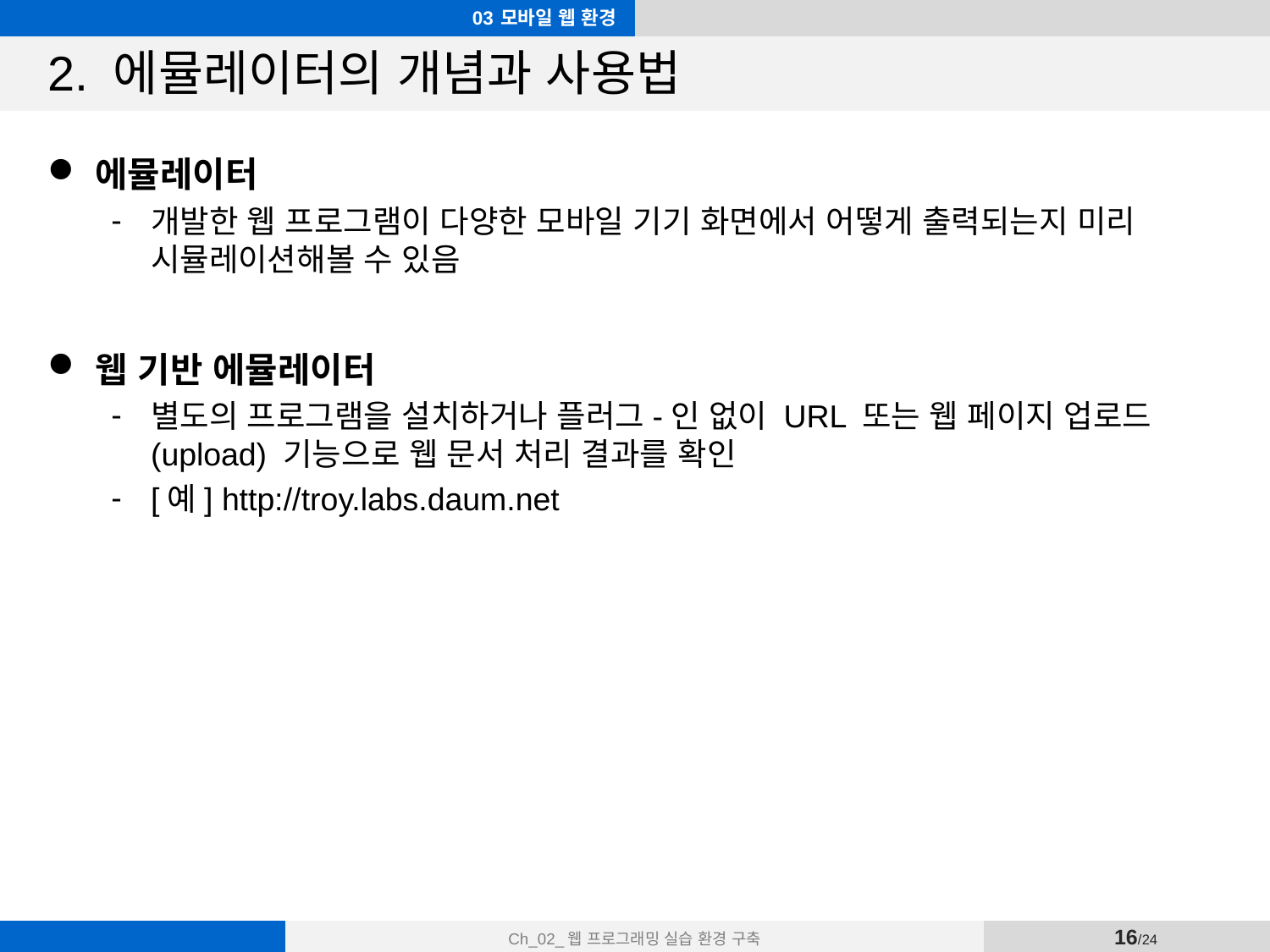

03 모바일 웹 환경
# 2. 에뮬레이터의 개념과 사용법
에뮬레이터
개발한 웹 프로그램이 다양한 모바일 기기 화면에서 어떻게 출력되는지 미리 시뮬레이션해볼 수 있음

웹 기반 에뮬레이터
별도의 프로그램을 설치하거나 플러그-인 없이 URL 또는 웹 페이지 업로드(upload) 기능으로 웹 문서 처리 결과를 확인
[예] http://troy.labs.daum.net